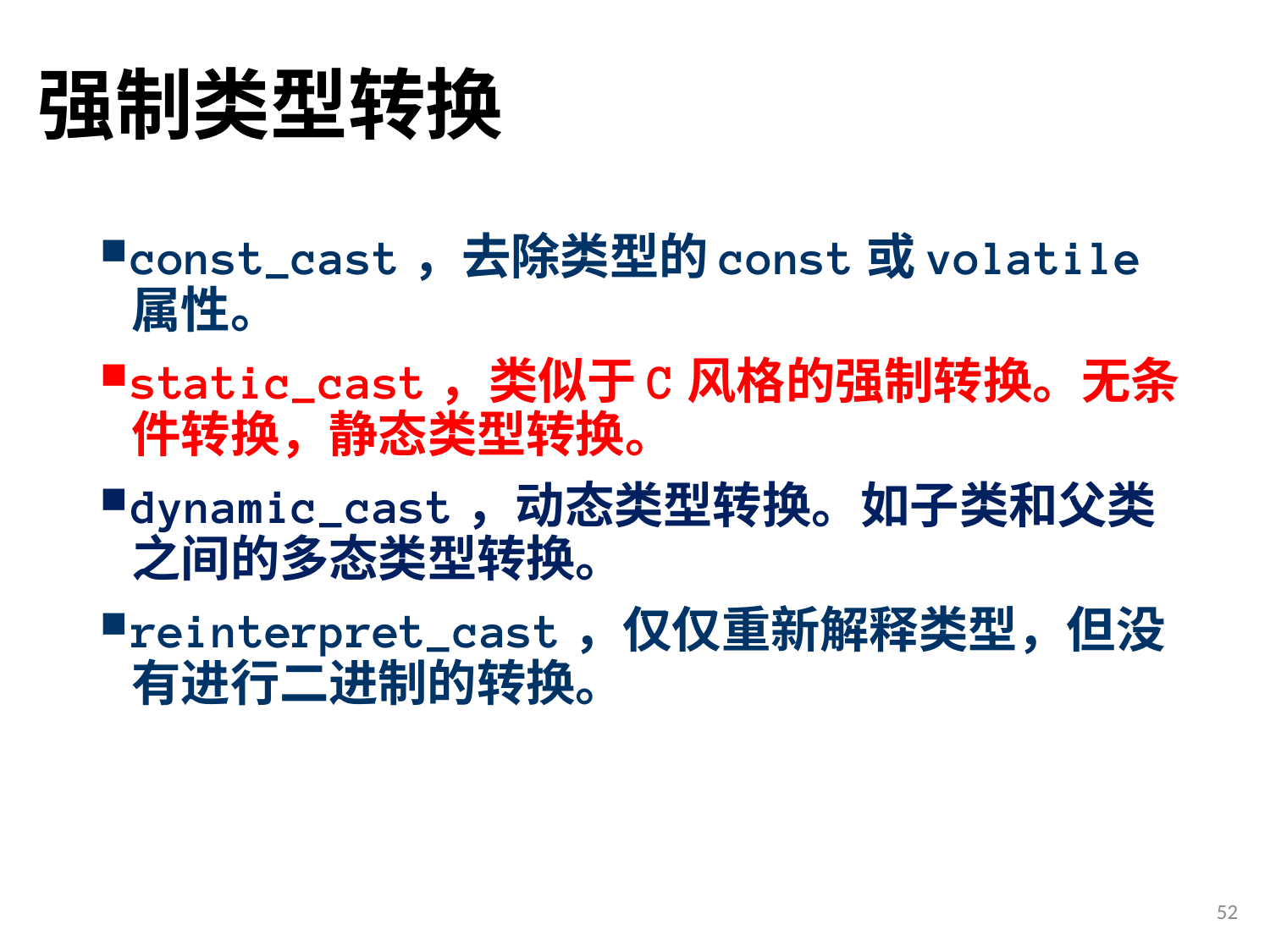

# 强制类型转换
const_cast，去除类型的const或volatile属性。
static_cast，类似于C风格的强制转换。无条件转换，静态类型转换。
dynamic_cast，动态类型转换。如子类和父类之间的多态类型转换。
reinterpret_cast，仅仅重新解释类型，但没有进行二进制的转换。
52